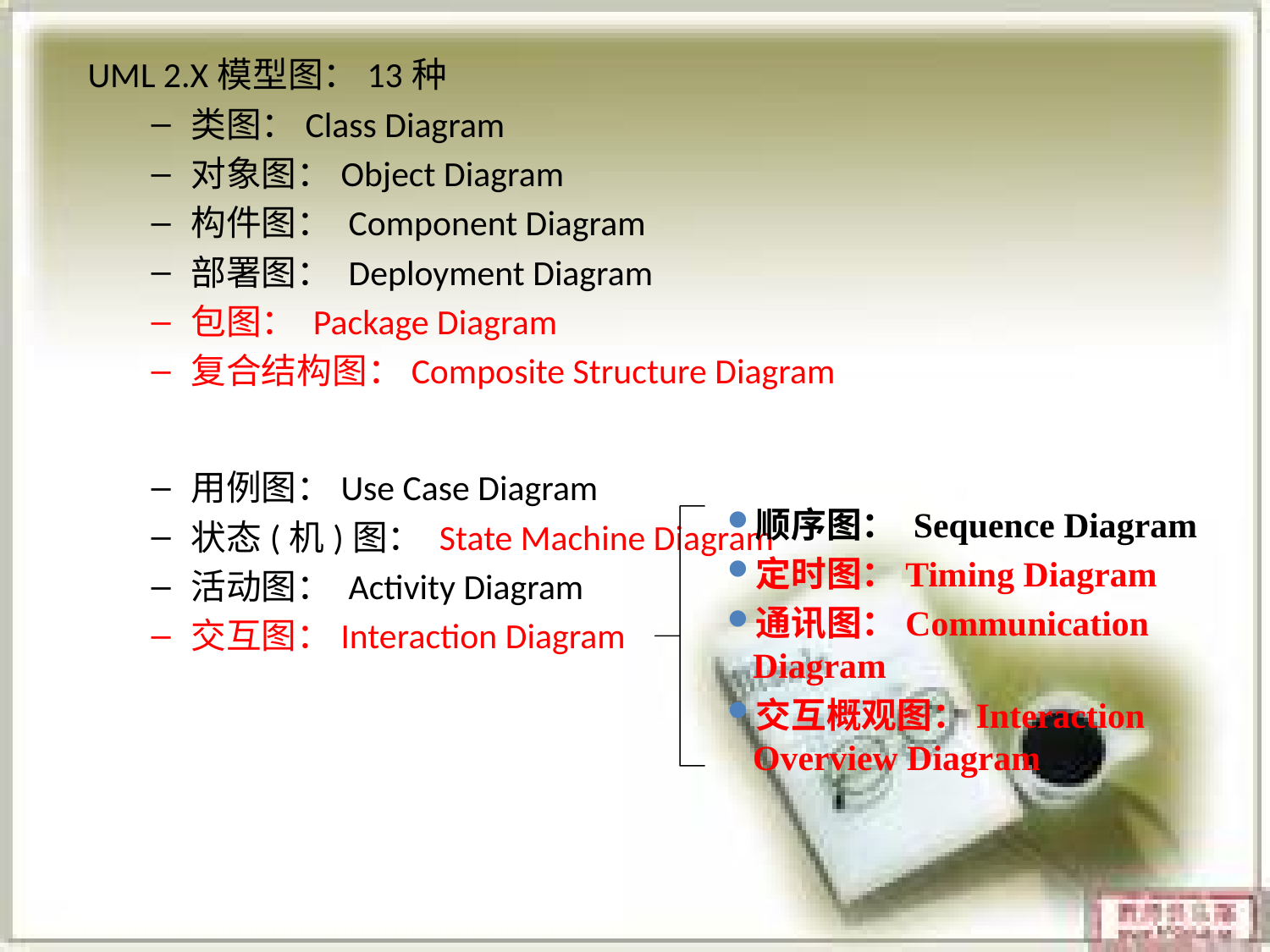

#
UML 2.X模型图：13种
类图：Class Diagram
对象图：Object Diagram
构件图： Component Diagram
部署图： Deployment Diagram
包图： Package Diagram
复合结构图：Composite Structure Diagram

用例图：Use Case Diagram
状态(机)图： State Machine Diagram
活动图： Activity Diagram
交互图：Interaction Diagram

顺序图： Sequence Diagram
定时图：Timing Diagram
通讯图：Communication Diagram
交互概观图：Interaction Overview Diagram